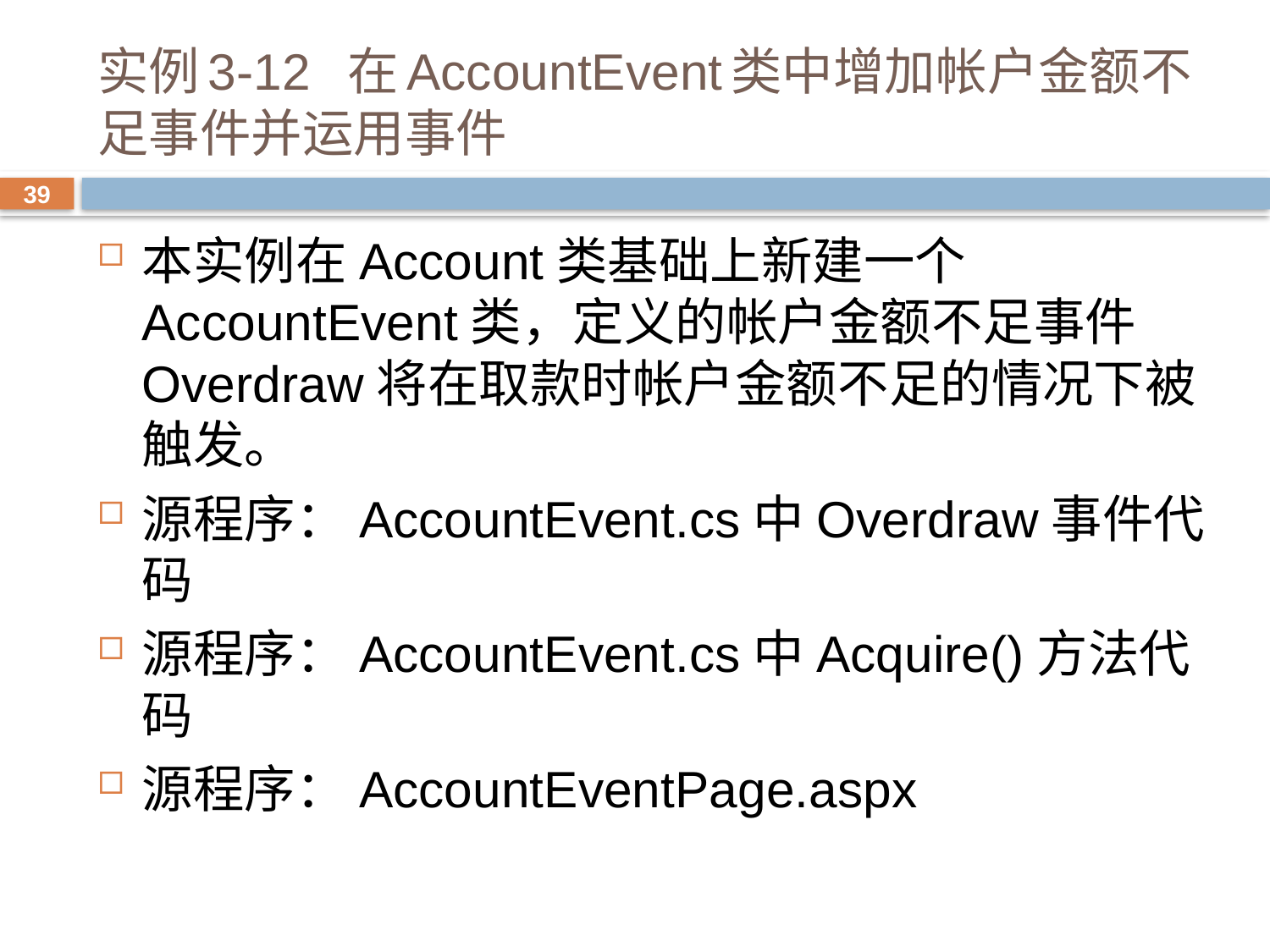

# 实例3-12  在AccountEvent类中增加帐户金额不足事件并运用事件
39
本实例在Account类基础上新建一个AccountEvent类，定义的帐户金额不足事件Overdraw将在取款时帐户金额不足的情况下被触发。
源程序：AccountEvent.cs中Overdraw事件代码
源程序：AccountEvent.cs中Acquire()方法代码
源程序：AccountEventPage.aspx